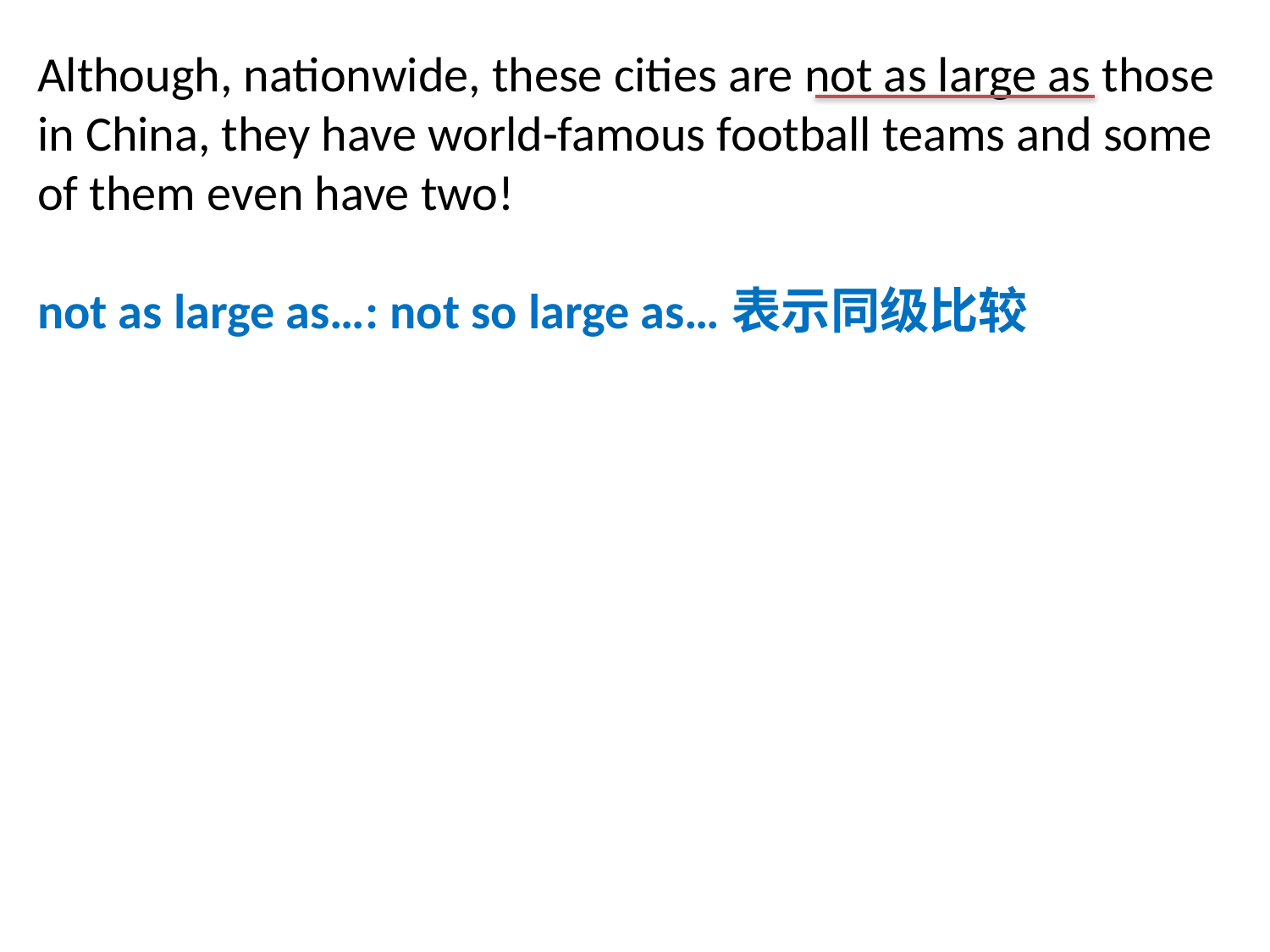

Although, nationwide, these cities are not as large as those in China, they have world-famous football teams and some of them even have two!

not as large as…: not so large as…表示同级比较